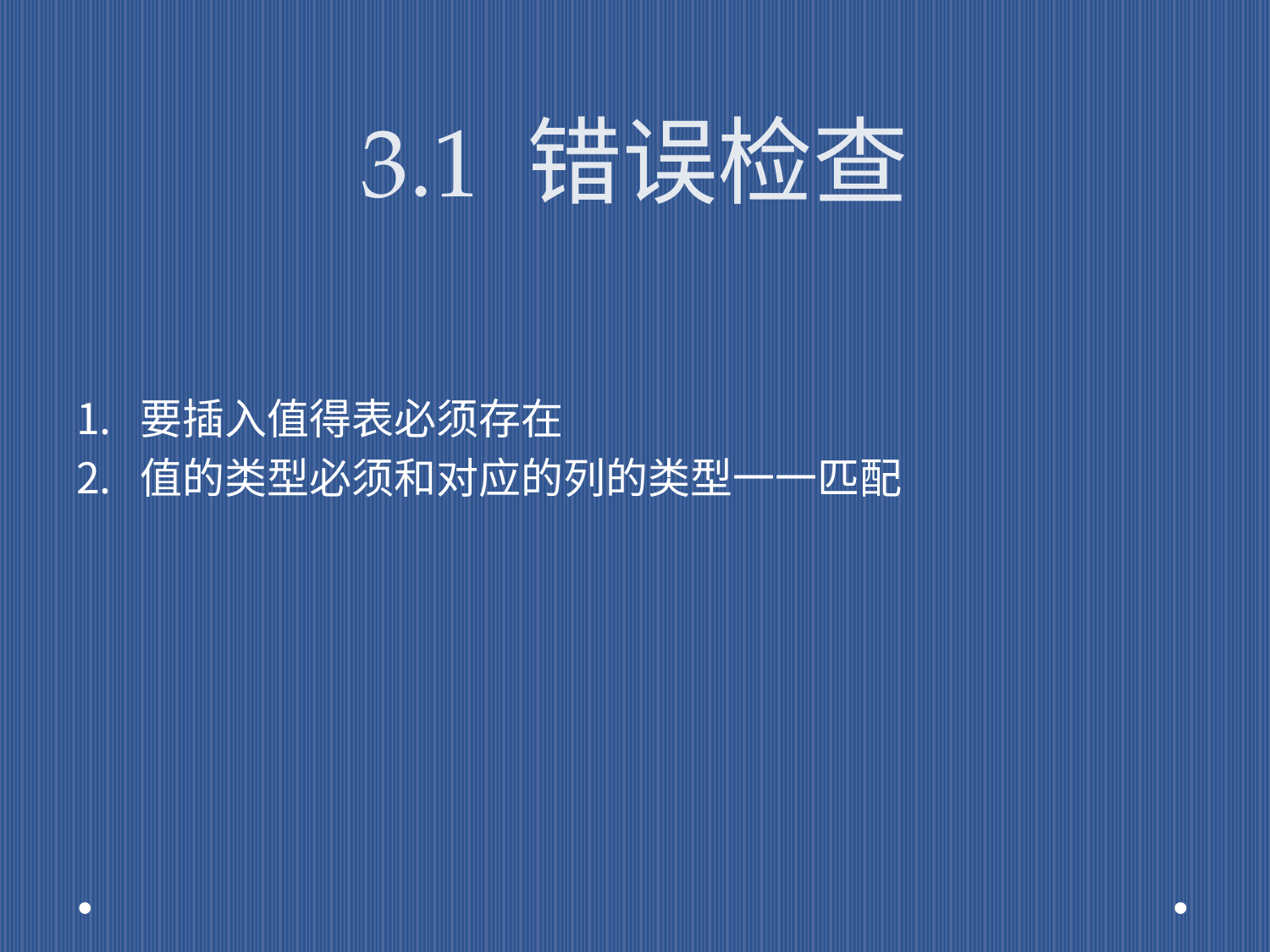

# 3.1 错误检查
要插入值得表必须存在
值的类型必须和对应的列的类型一一匹配